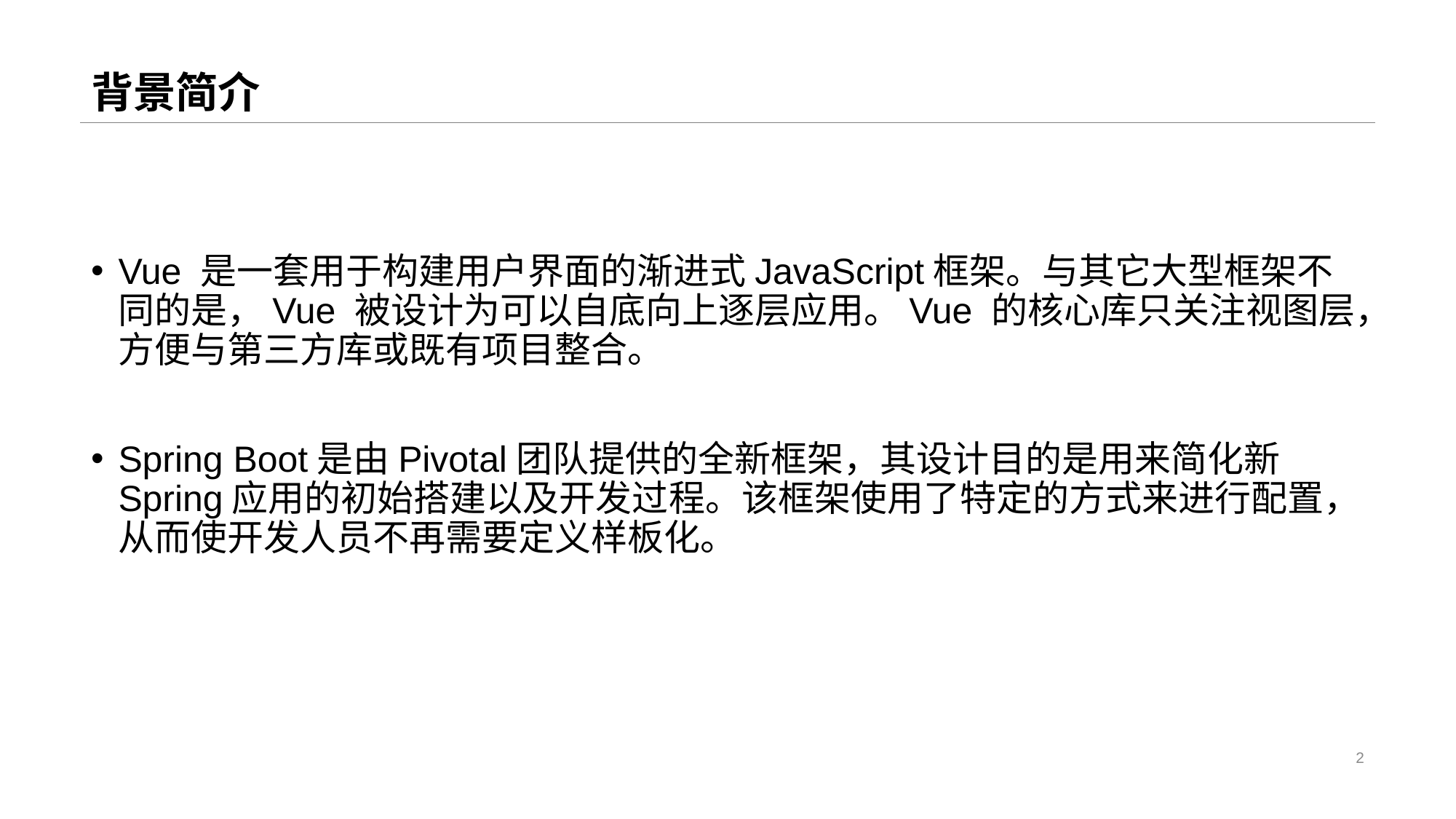

# 背景简介

Vue 是一套用于构建用户界面的渐进式JavaScript框架。与其它大型框架不同的是，Vue 被设计为可以自底向上逐层应用。Vue 的核心库只关注视图层，方便与第三方库或既有项目整合。

Spring Boot是由Pivotal团队提供的全新框架，其设计目的是用来简化新Spring应用的初始搭建以及开发过程。该框架使用了特定的方式来进行配置，从而使开发人员不再需要定义样板化。
2